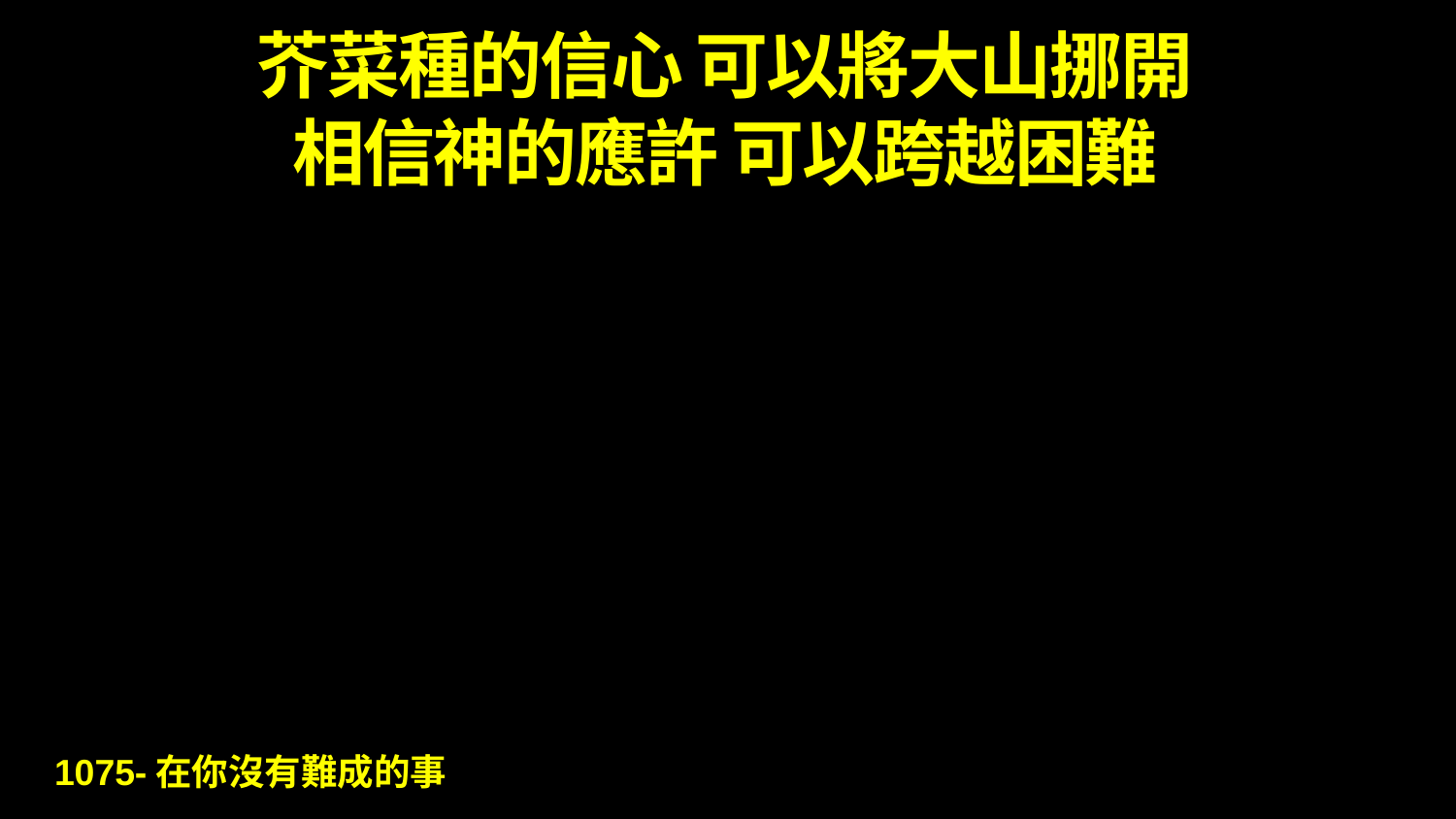

# 芥菜種的信心 可以將大山挪開 相信神的應許 可以跨越困難
1075-在你沒有難成的事